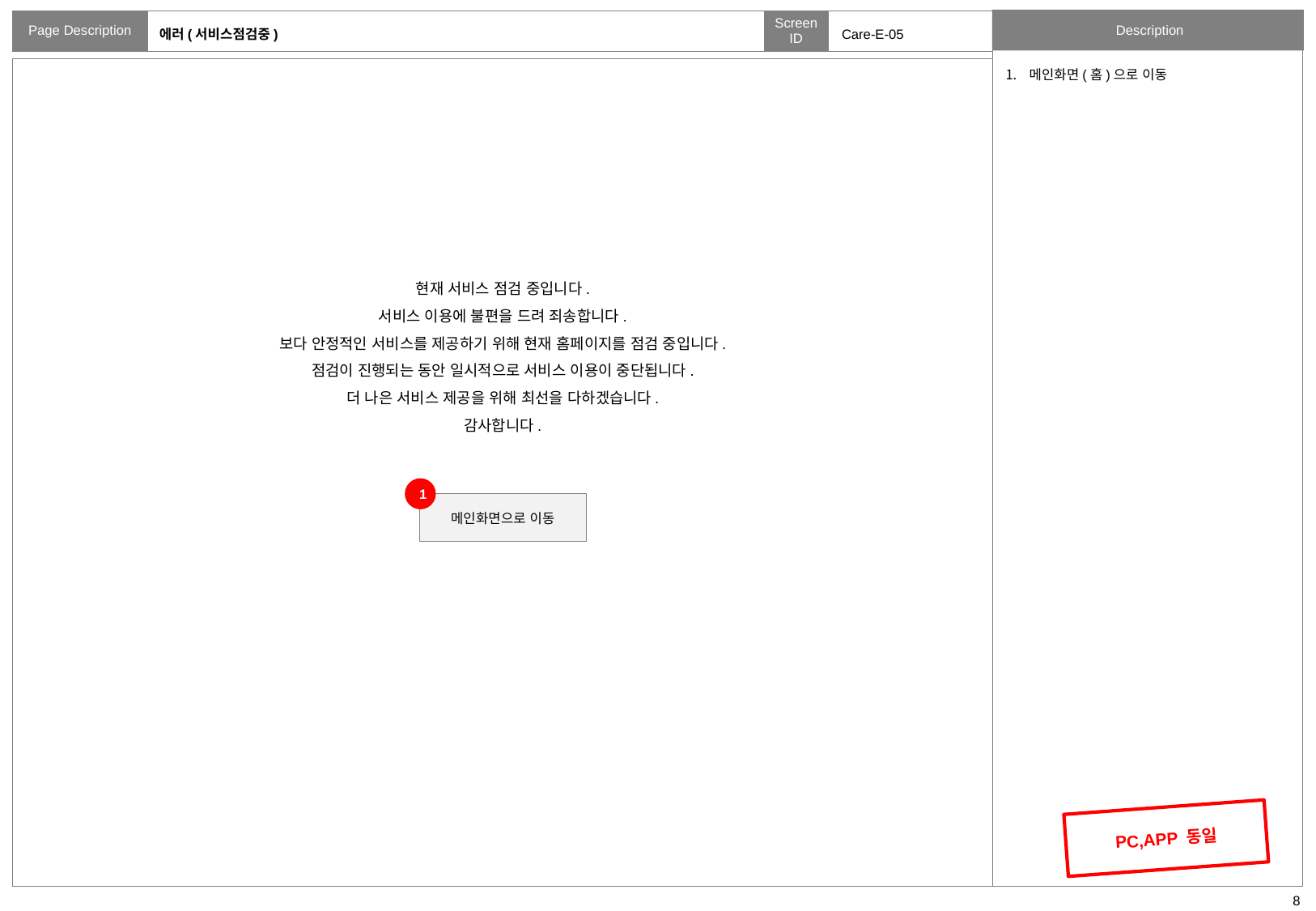

# 에러(서비스점검중)
Care-E-05
메인화면(홈)으로 이동
현재 서비스 점검 중입니다.
서비스 이용에 불편을 드려 죄송합니다.
보다 안정적인 서비스를 제공하기 위해 현재 홈페이지를 점검 중입니다.
점검이 진행되는 동안 일시적으로 서비스 이용이 중단됩니다.
더 나은 서비스 제공을 위해 최선을 다하겠습니다.
감사합니다.
1
메인화면으로 이동
PC,APP 동일